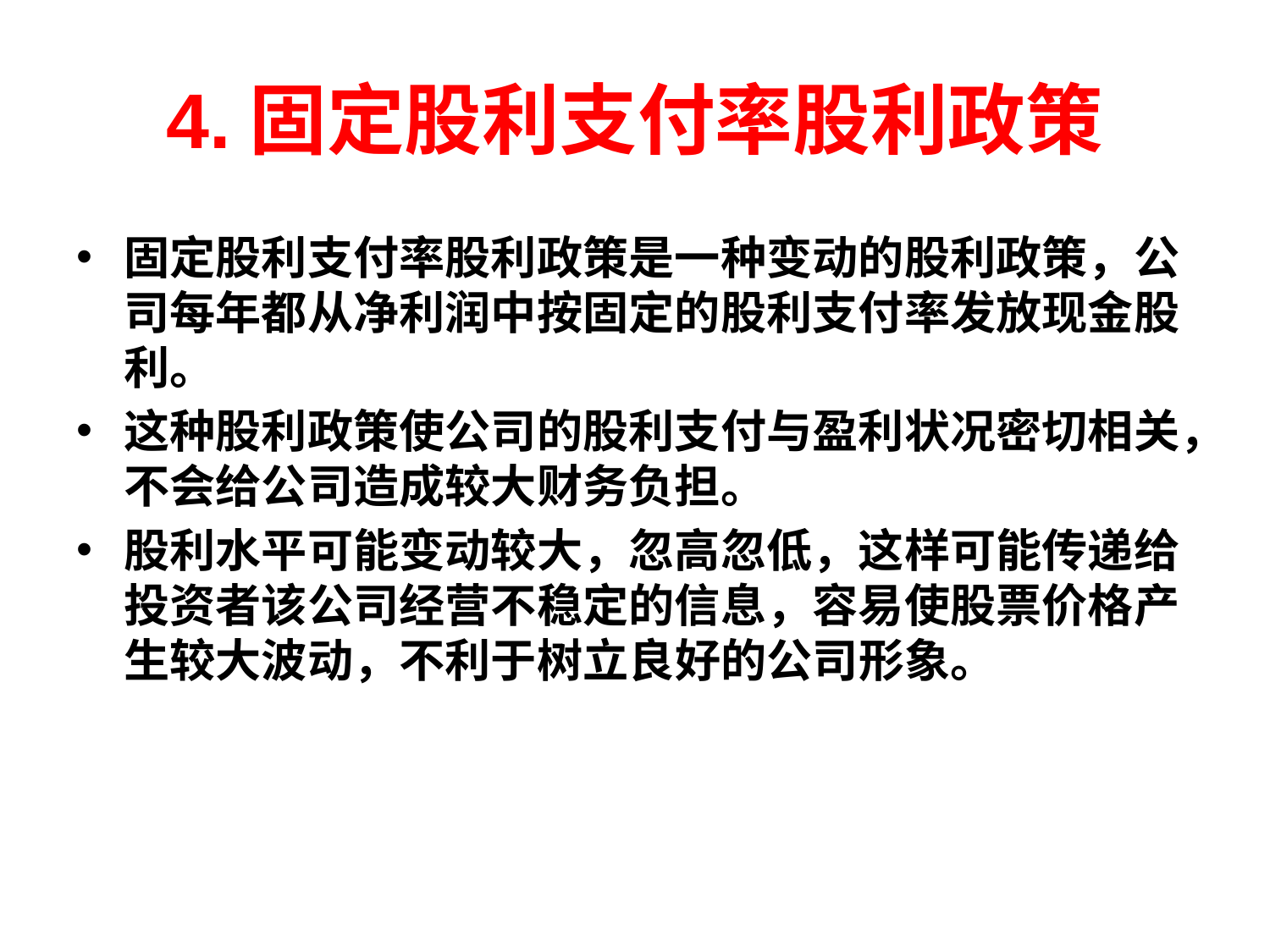

4.固定股利支付率股利政策
固定股利支付率股利政策是一种变动的股利政策，公司每年都从净利润中按固定的股利支付率发放现金股利。
这种股利政策使公司的股利支付与盈利状况密切相关，不会给公司造成较大财务负担。
股利水平可能变动较大，忽高忽低，这样可能传递给投资者该公司经营不稳定的信息，容易使股票价格产生较大波动，不利于树立良好的公司形象。